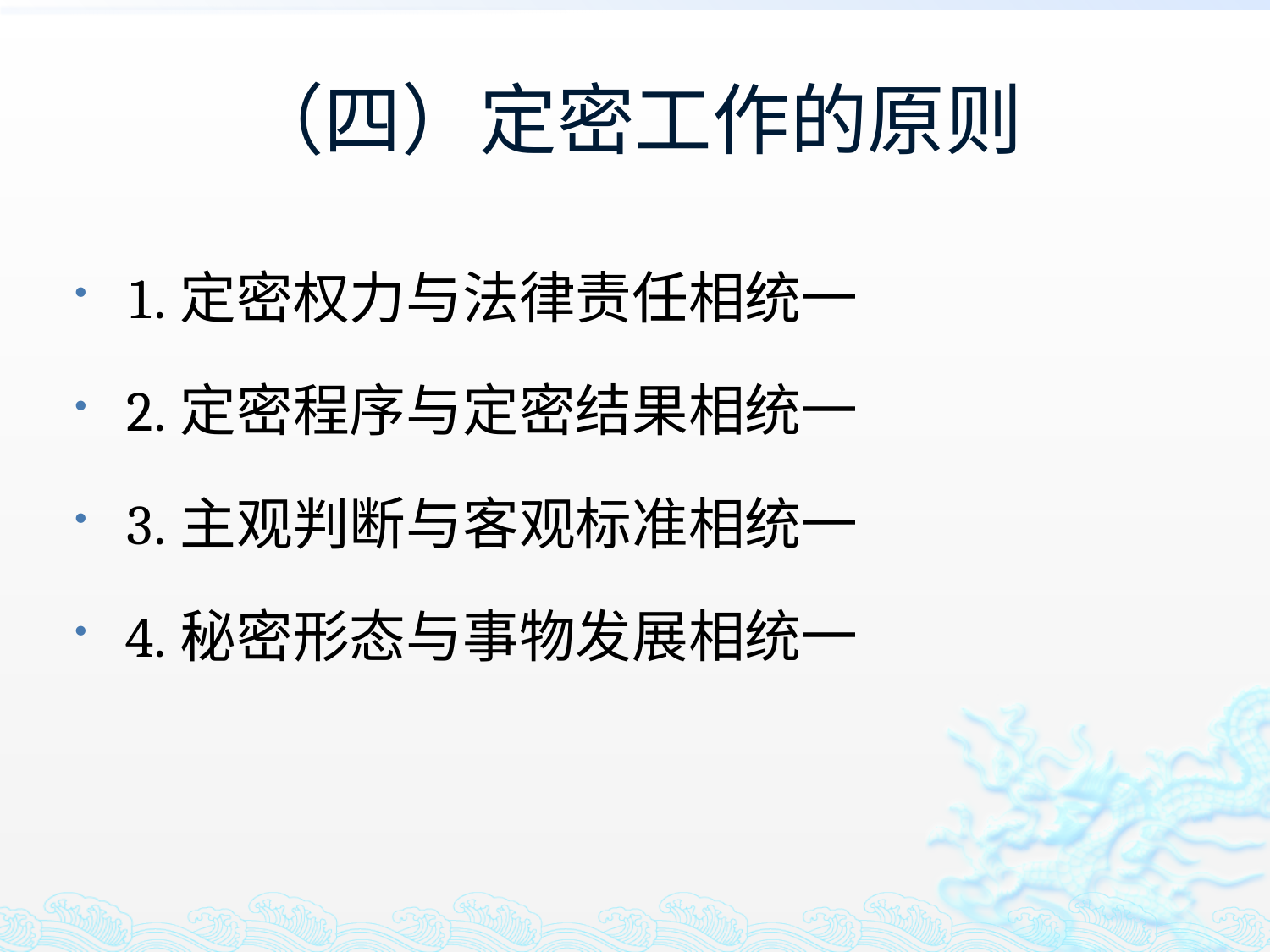

# （四）定密工作的原则
1.定密权力与法律责任相统一
2.定密程序与定密结果相统一
3.主观判断与客观标准相统一
4.秘密形态与事物发展相统一